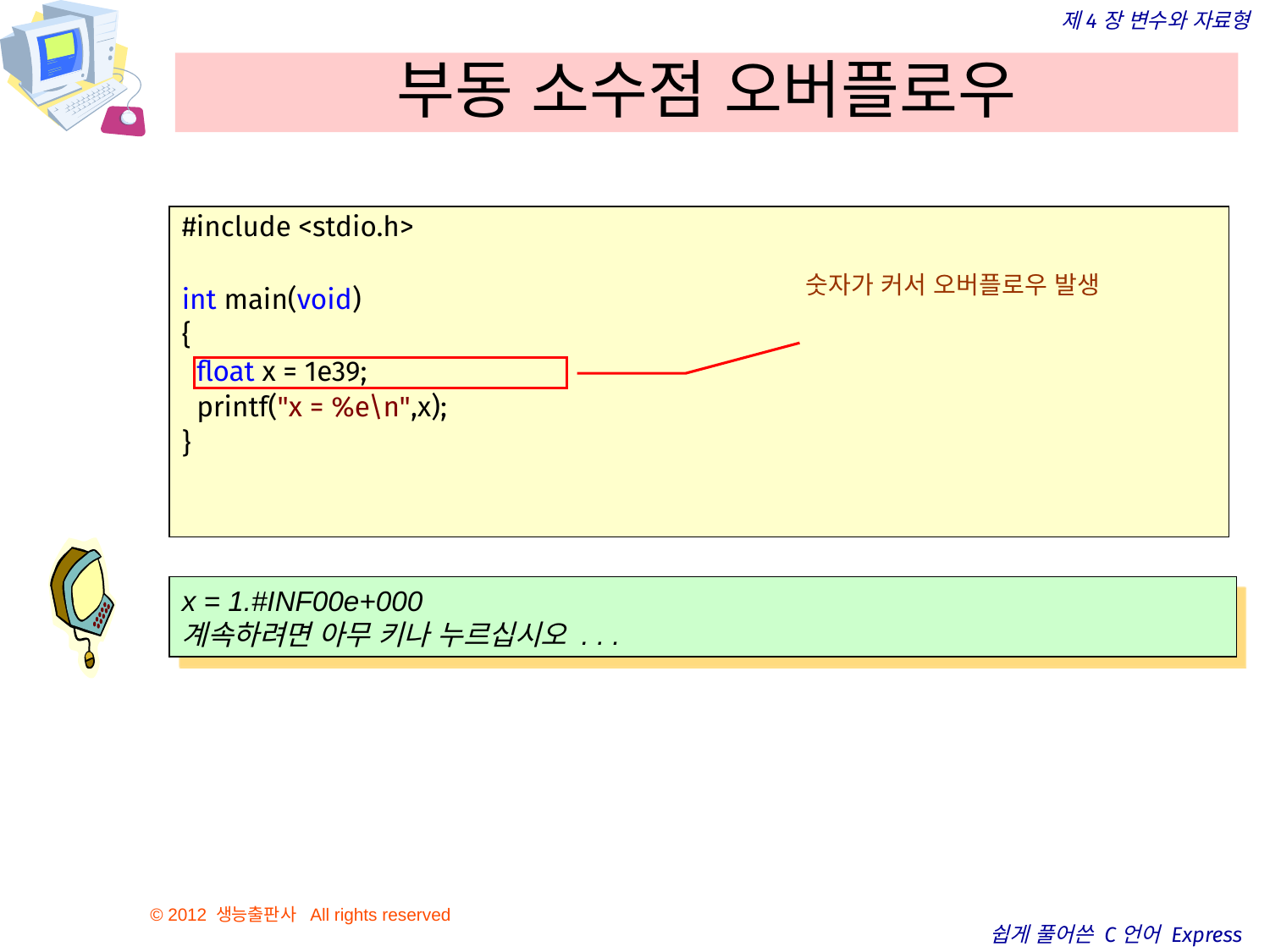

# 부동 소수점 오버플로우
#include <stdio.h>

int main(void)
{
  float x = 1e39;
  printf("x = %e\n",x);
}
숫자가 커서 오버플로우 발생

x = 1.#INF00e+000
계속하려면 아무 키나 누르십시오 . . .